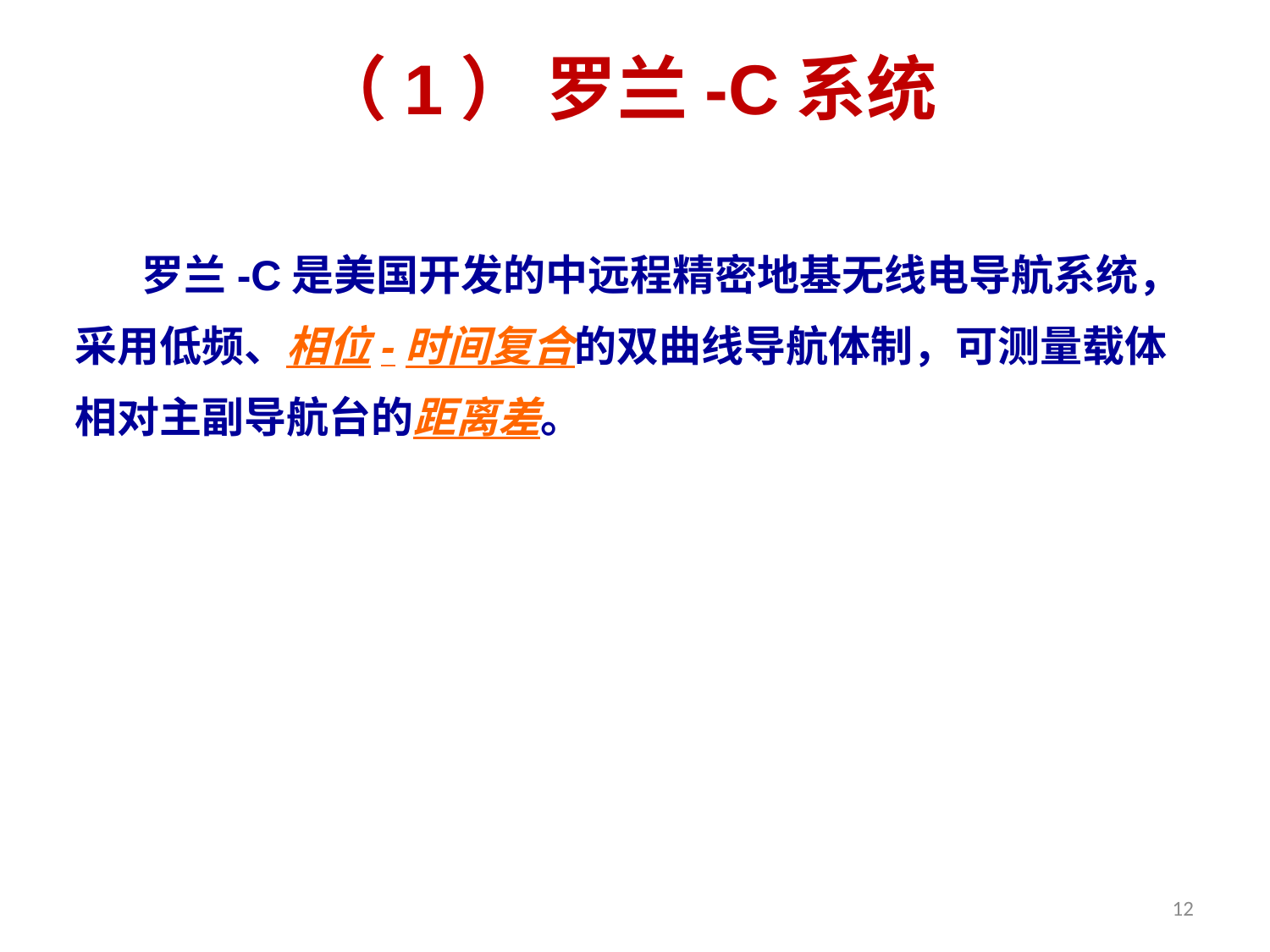

（1） 罗兰-C系统
      罗兰-C是美国开发的中远程精密地基无线电导航系统，采用低频、相位-时间复合的双曲线导航体制，可测量载体相对主副导航台的距离差。
12